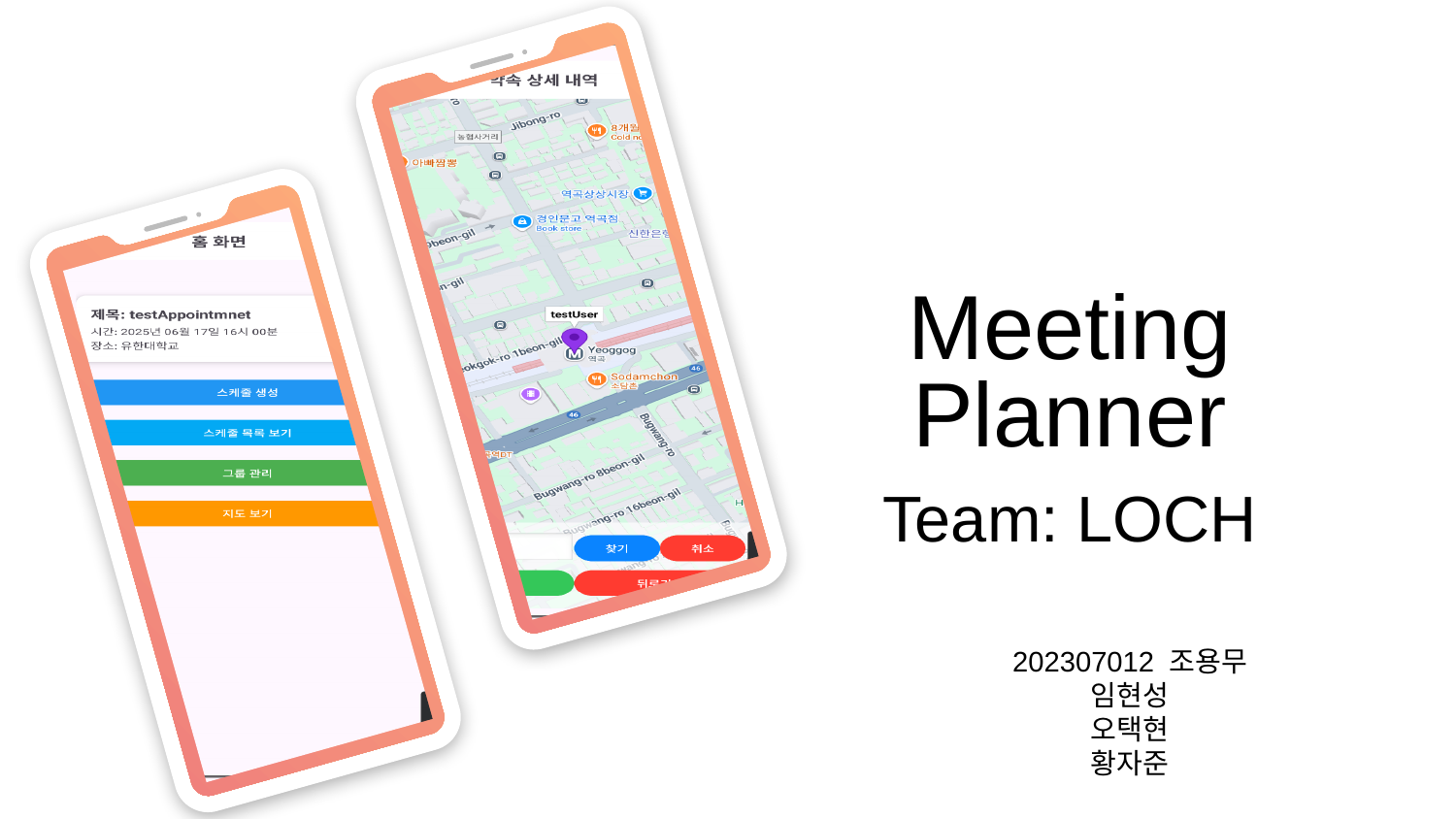

# Meeting Planner
Team: LOCH
202307012 조용무
임현성
오택현
황자준